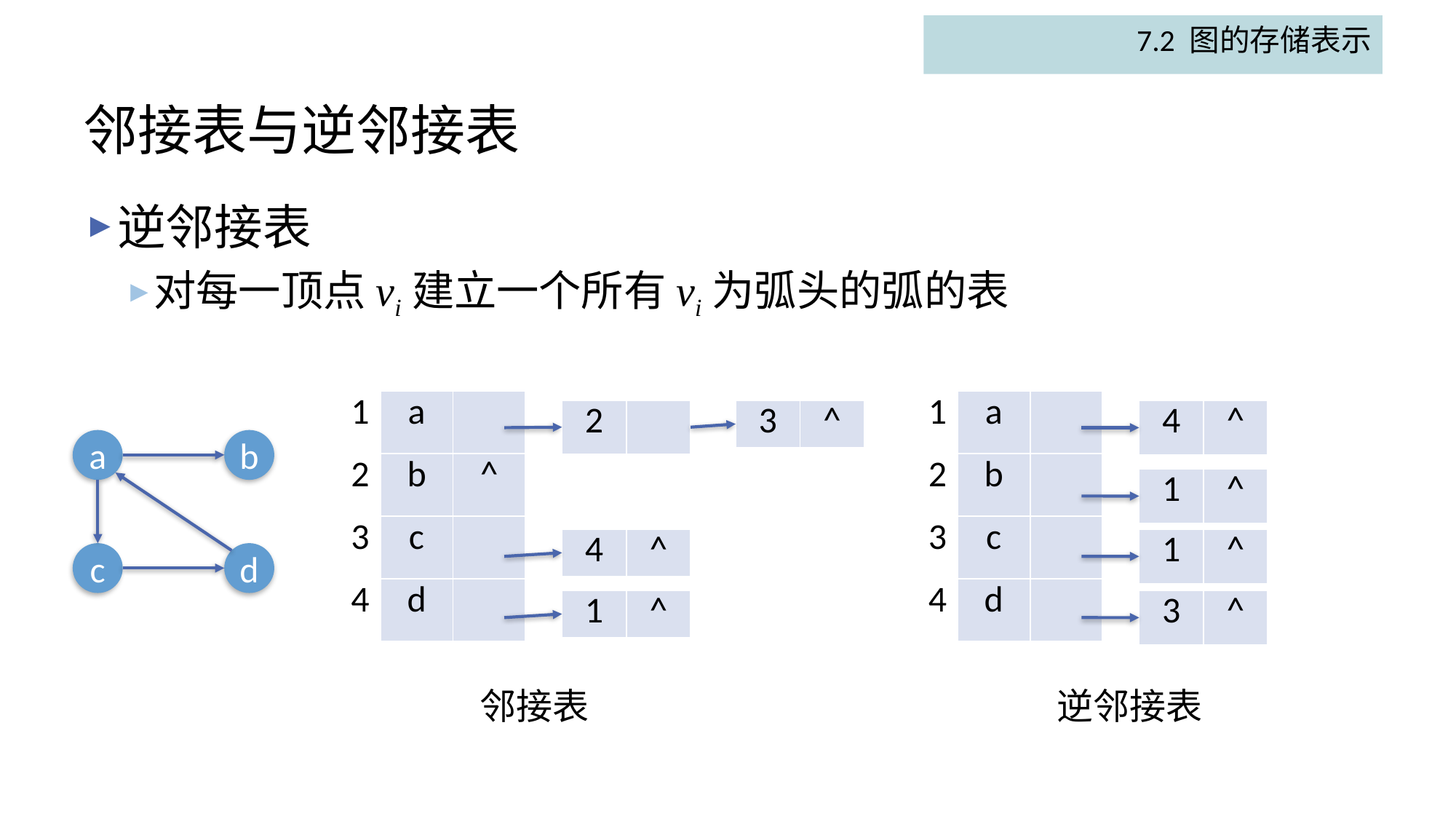

7.2 图的存储表示
# 邻接表与逆邻接表
逆邻接表
对每一顶点vi建立一个所有vi为弧头的弧的表
| 1 | a |  |
| --- | --- | --- |
| 2 | b | ^ |
| 3 | c |  |
| 4 | d |  |
| 1 | a |  |
| --- | --- | --- |
| 2 | b |  |
| 3 | c |  |
| 4 | d |  |
| 2 |  |
| --- | --- |
| 3 | ^ |
| --- | --- |
| 4 | ^ |
| --- | --- |
a
b
c
d
| 1 | ^ |
| --- | --- |
| 4 | ^ |
| --- | --- |
| 1 | ^ |
| --- | --- |
| 1 | ^ |
| --- | --- |
| 3 | ^ |
| --- | --- |
邻接表
逆邻接表